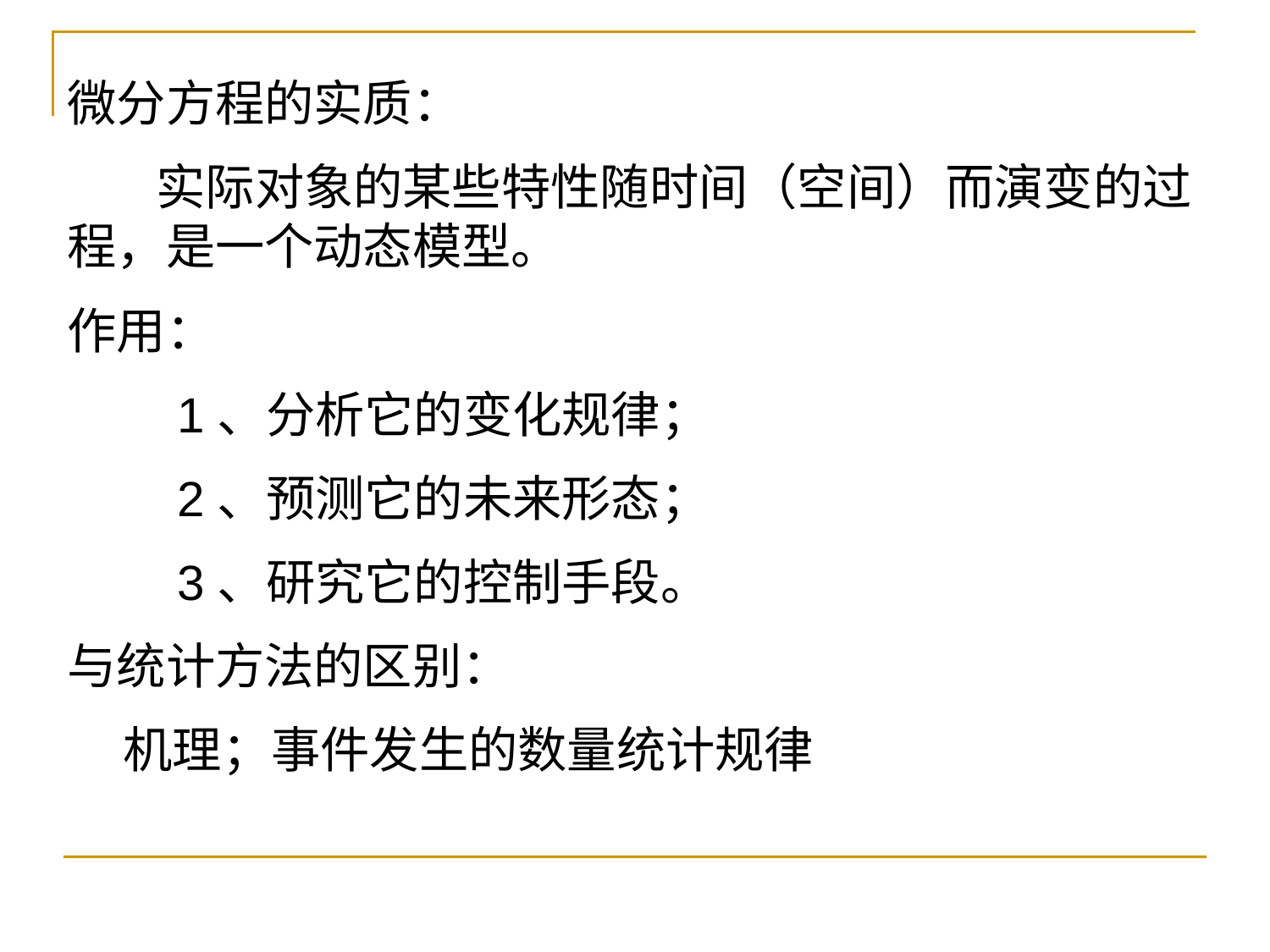

微分方程的实质：
       实际对象的某些特性随时间（空间）而演变的过程，是一个动态模型。
作用：
        1、分析它的变化规律；
        2、预测它的未来形态；
        3、研究它的控制手段。
与统计方法的区别：
    机理；事件发生的数量统计规律